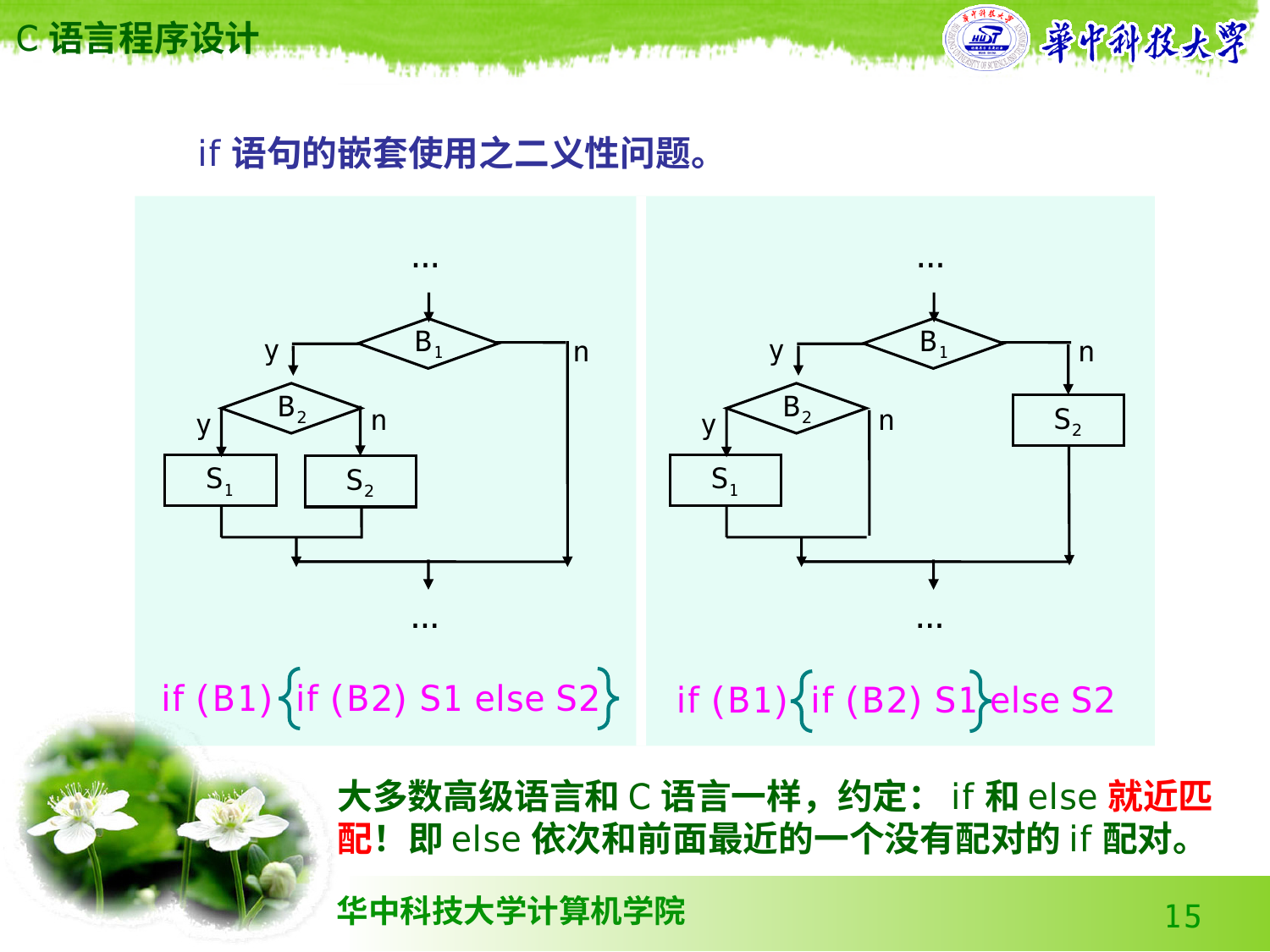

if语句的嵌套使用之二义性问题。

…

B1

y
n

B2

n
y

S1
S2

…
…

B1

y
n

B2

S2
n
y

S1

…

if (B1)  if (B2) S1 else S2
if (B1)  if (B2) S1 else S2

大多数高级语言和C语言一样，约定：if和else就近匹配！即else依次和前面最近的一个没有配对的if配对。
15